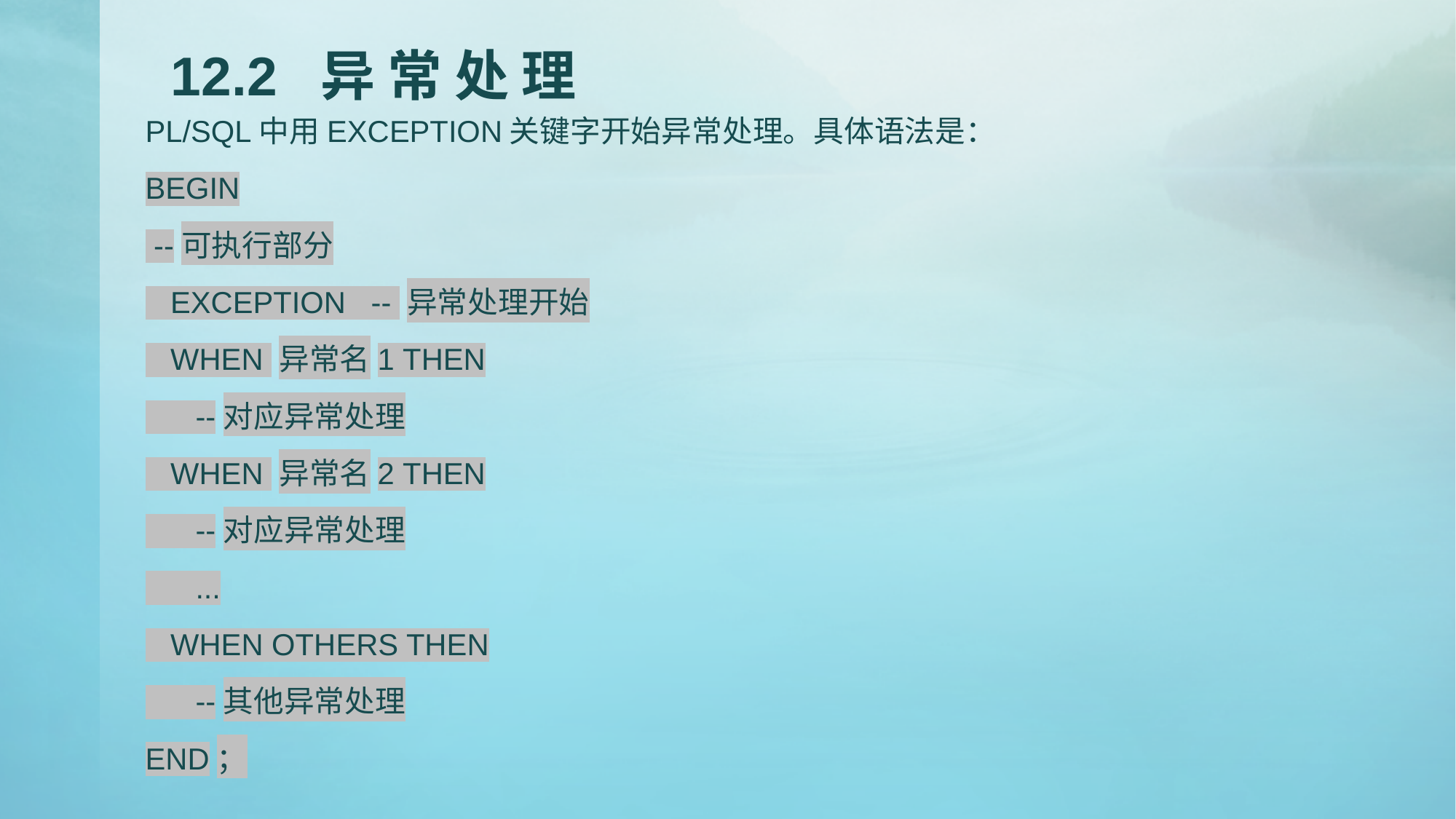

# 12.2  异 常 处 理
PL/SQL中用EXCEPTION关键字开始异常处理。具体语法是：
BEGIN
 --可执行部分
   EXCEPTION   -- 异常处理开始
   WHEN 异常名1 THEN
      --对应异常处理
   WHEN 异常名2 THEN
      --对应异常处理
      ...
   WHEN OTHERS THEN
      --其他异常处理
END；